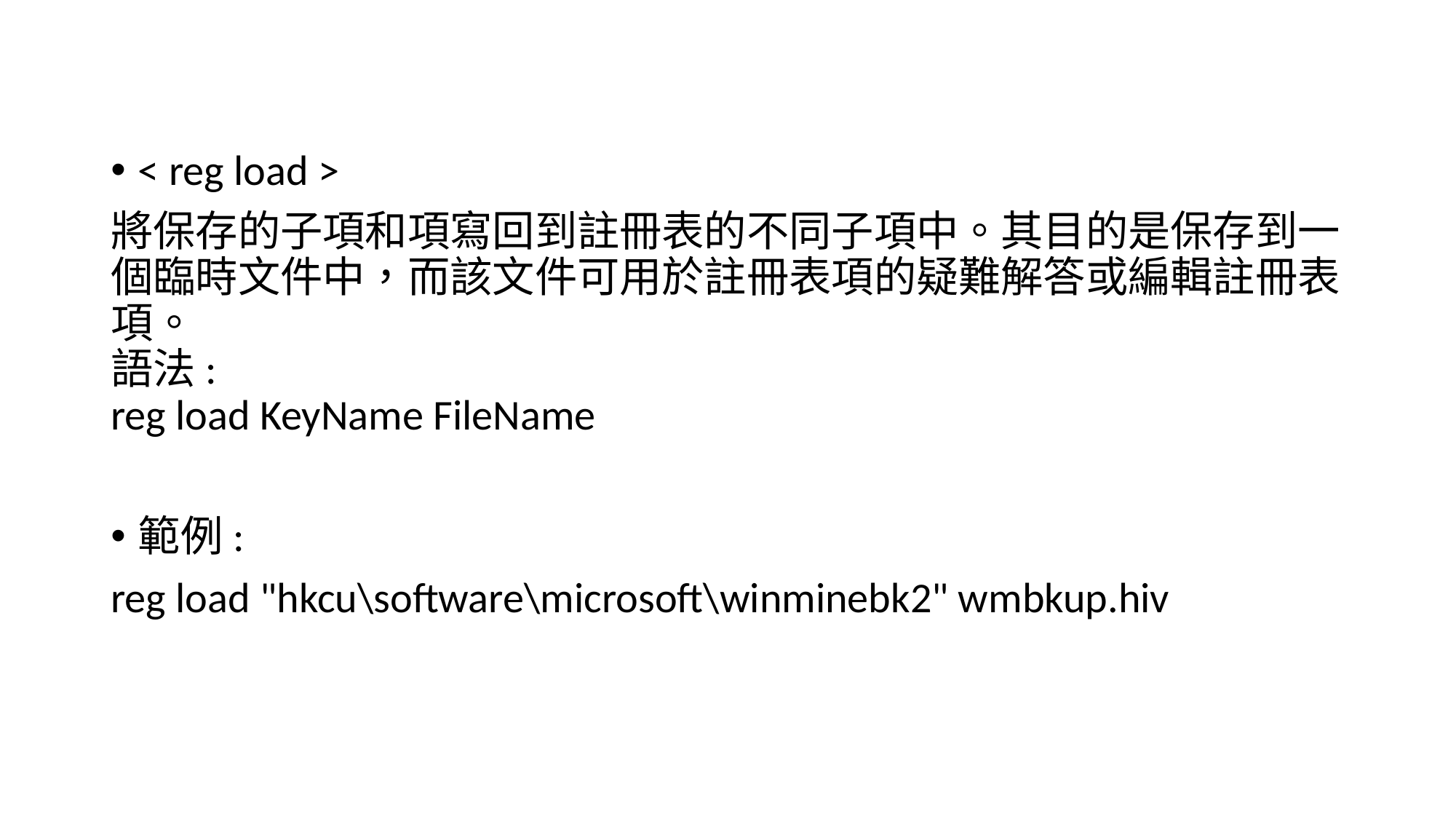

< reg load >
將保存的子項和項寫回到註冊表的不同子項中。其目的是保存到一個臨時文件中，而該文件可用於註冊表項的疑難解答或編輯註冊表項。
語法:
reg load KeyName FileName

範例:
reg load "hkcu\software\microsoft\winminebk2" wmbkup.hiv